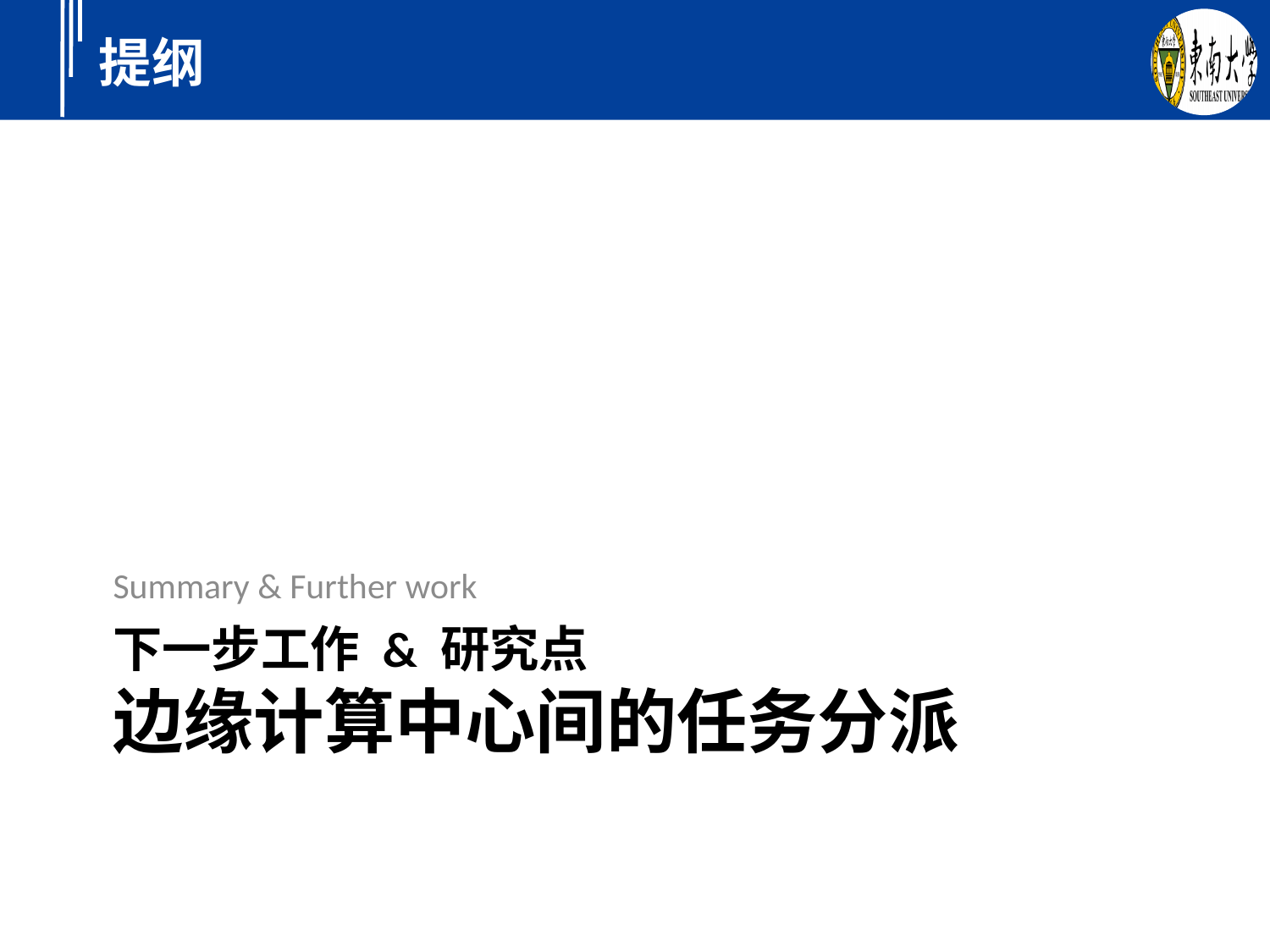

Summary & Further work
# 下一步工作 & 研究点 边缘计算中心间的任务分派